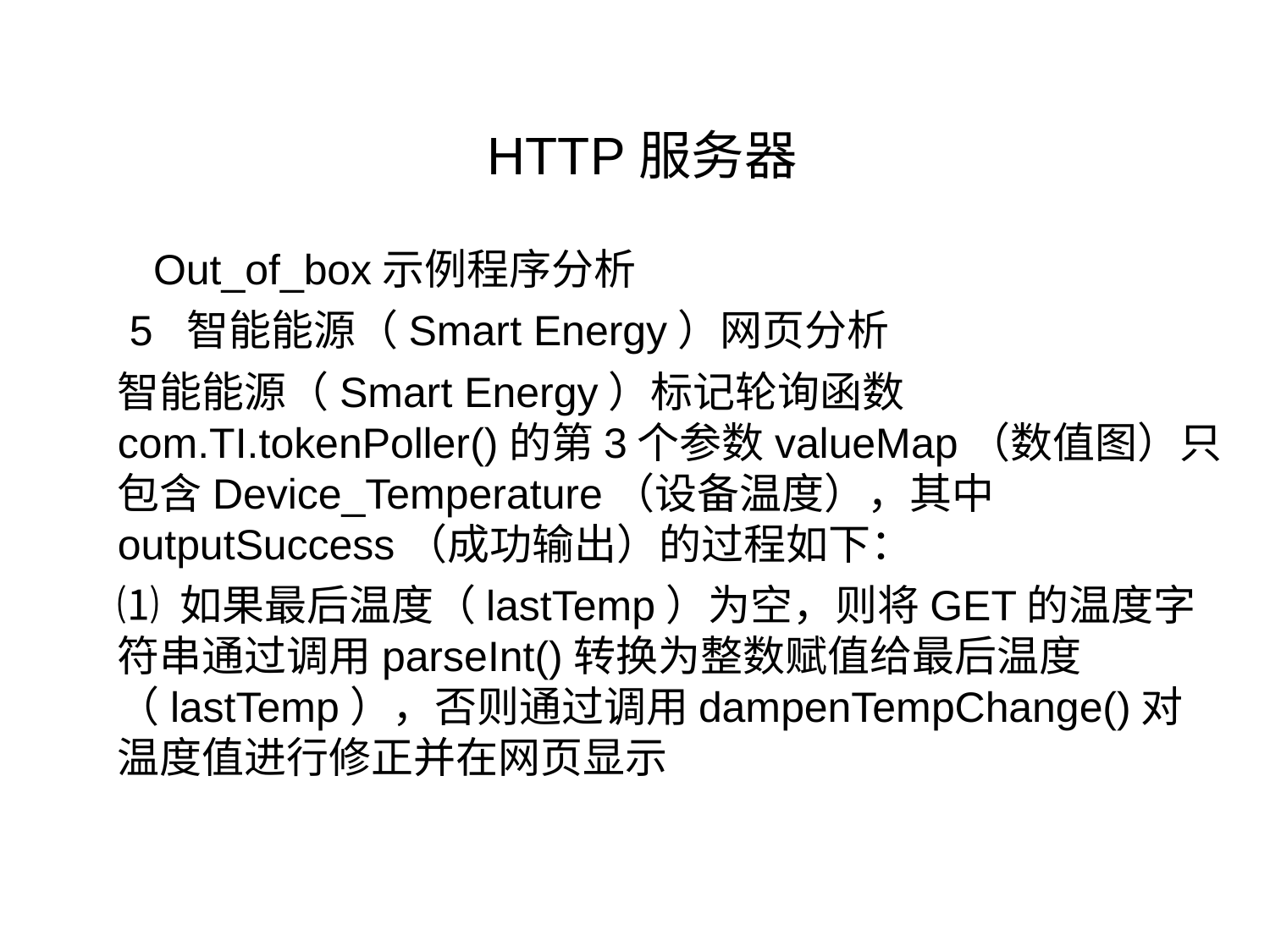

HTTP服务器
   Out_of_box示例程序分析
 5  智能能源（Smart Energy）网页分析
智能能源（Smart Energy）标记轮询函数com.TI.tokenPoller()的第3个参数valueMap（数值图）只包含Device_Temperature（设备温度），其中outputSuccess（成功输出）的过程如下：
⑴ 如果最后温度（lastTemp）为空，则将GET的温度字符串通过调用parseInt()转换为整数赋值给最后温度（lastTemp），否则通过调用dampenTempChange()对温度值进行修正并在网页显示